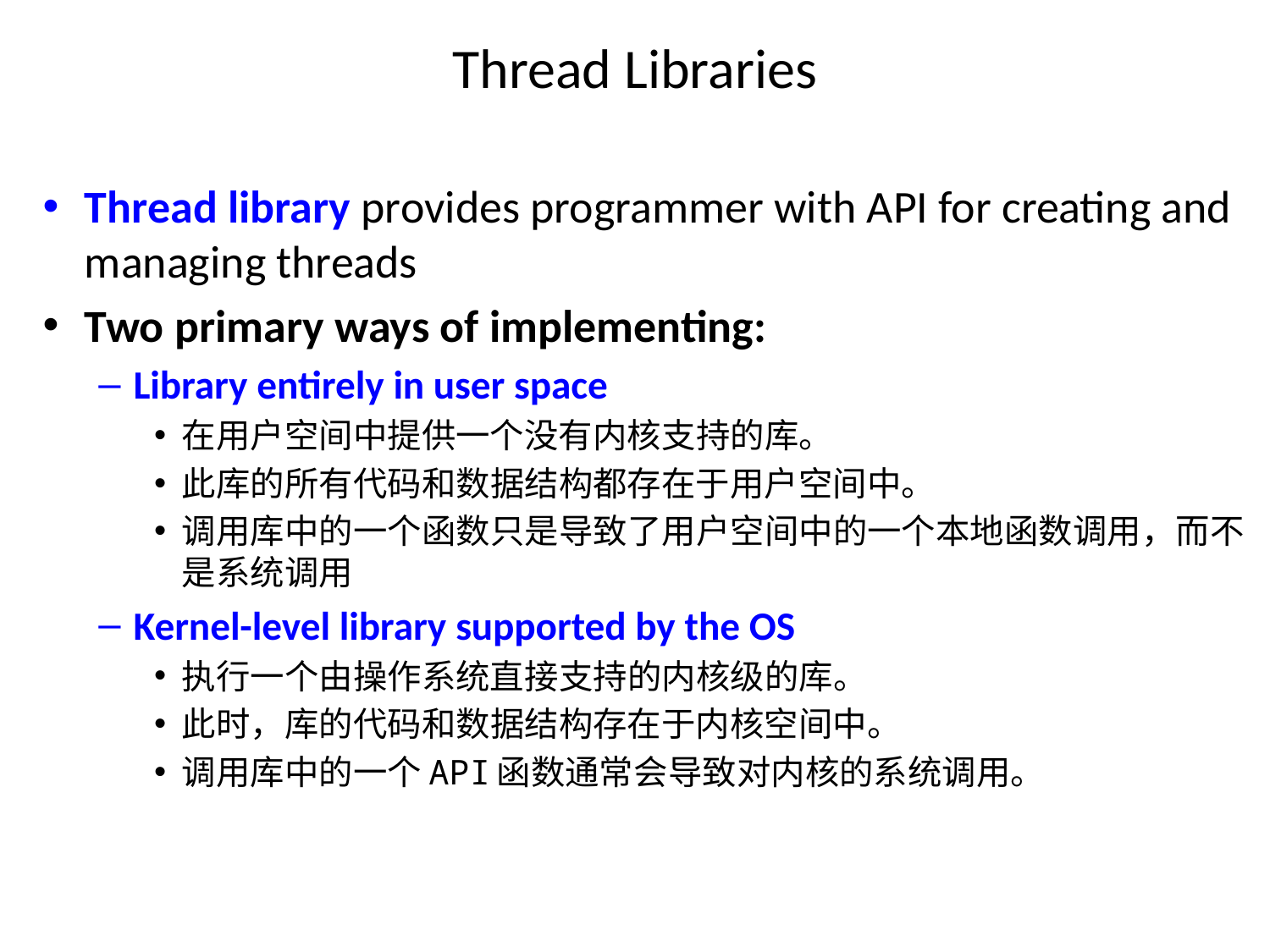

# Thread Libraries
Thread library provides programmer with API for creating and managing threads
Two primary ways of implementing:
Library entirely in user space
在用户空间中提供一个没有内核支持的库。
此库的所有代码和数据结构都存在于用户空间中。
调用库中的一个函数只是导致了用户空间中的一个本地函数调用，而不是系统调用
Kernel-level library supported by the OS
执行一个由操作系统直接支持的内核级的库。
此时，库的代码和数据结构存在于内核空间中。
调用库中的一个API函数通常会导致对内核的系统调用。